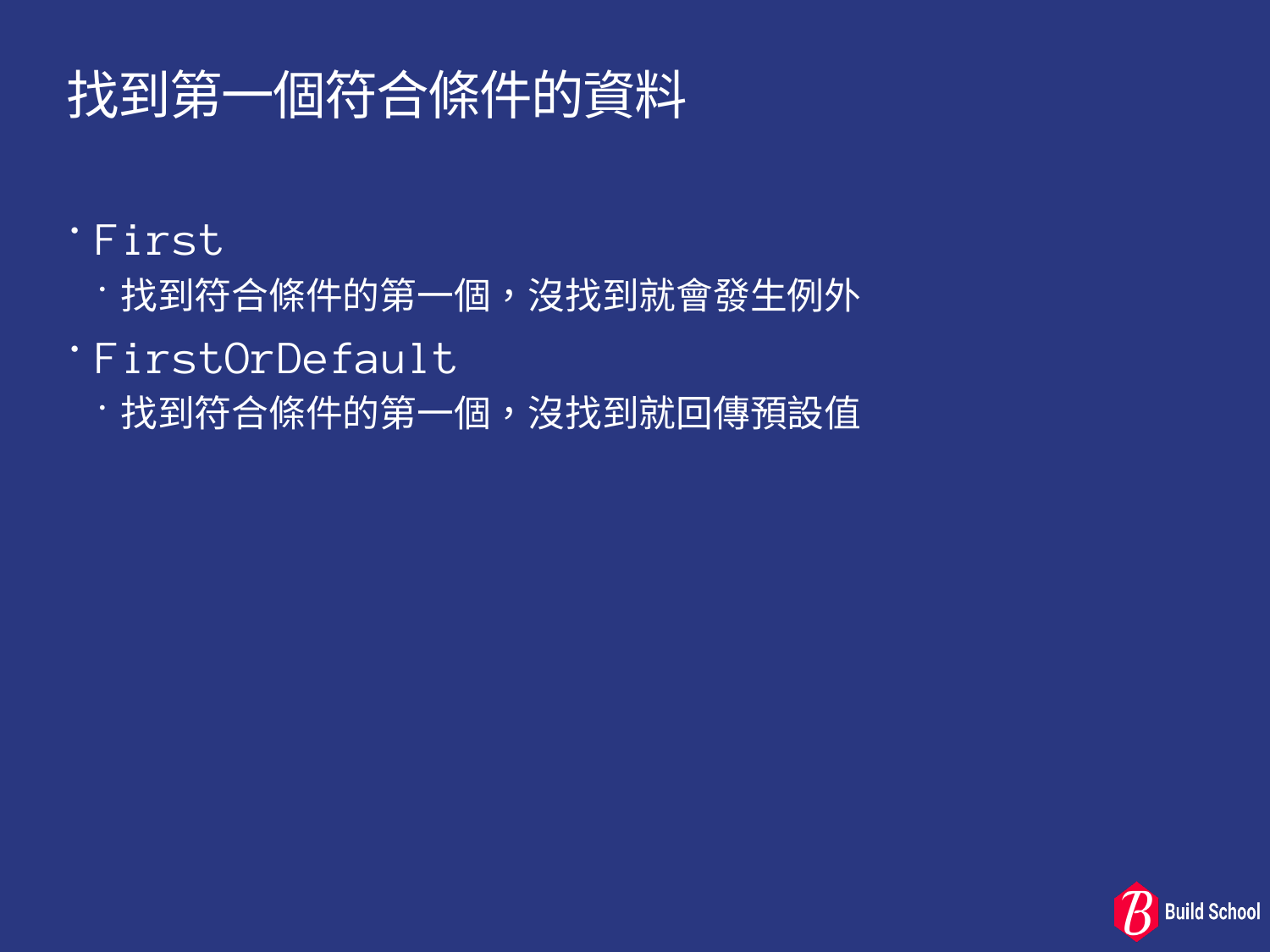

# 找到第一個符合條件的資料
First
找到符合條件的第一個，沒找到就會發生例外
FirstOrDefault
找到符合條件的第一個，沒找到就回傳預設值